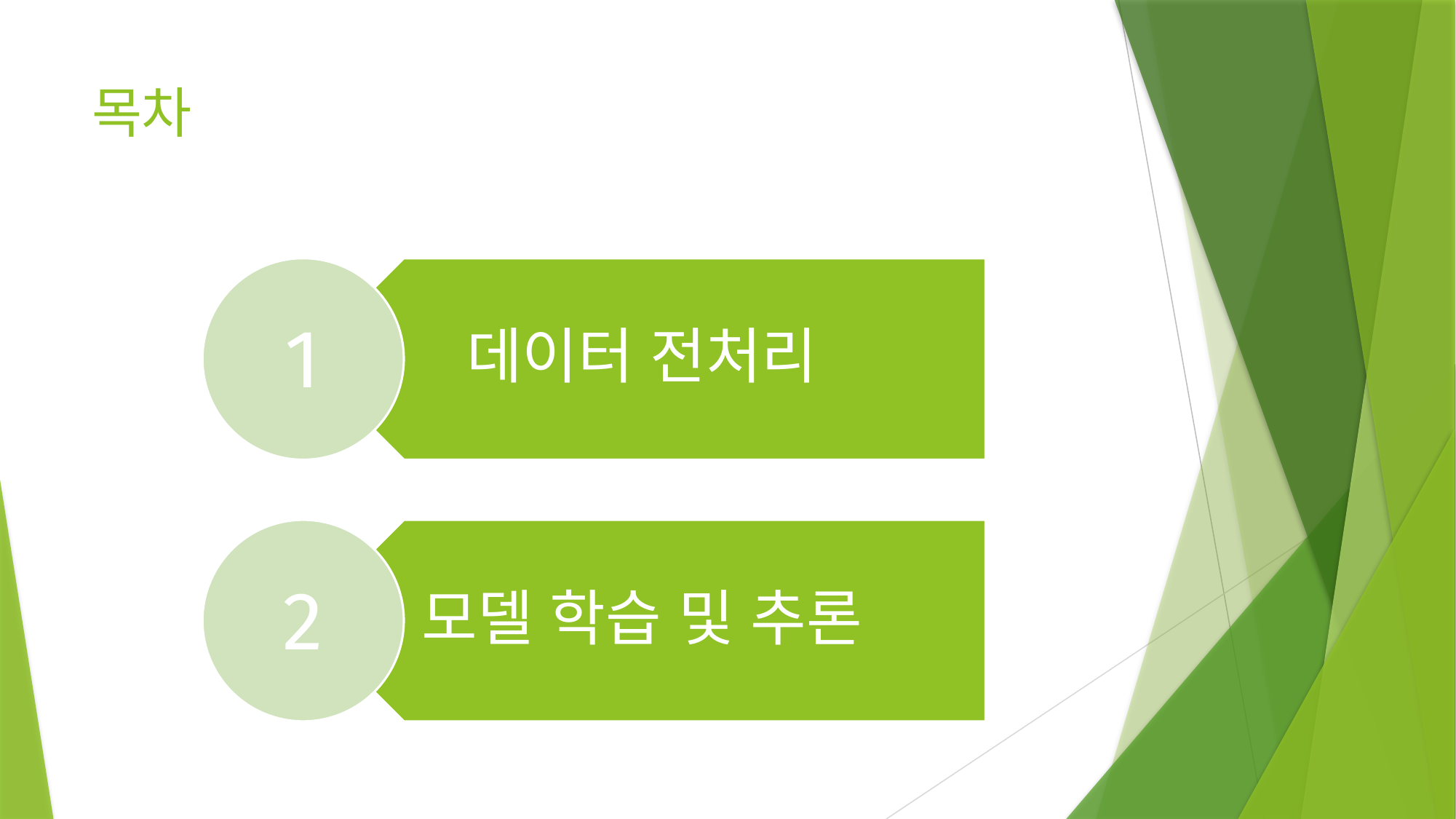

# 목차
데이터 전처리
모델 학습 및 추론
1
2